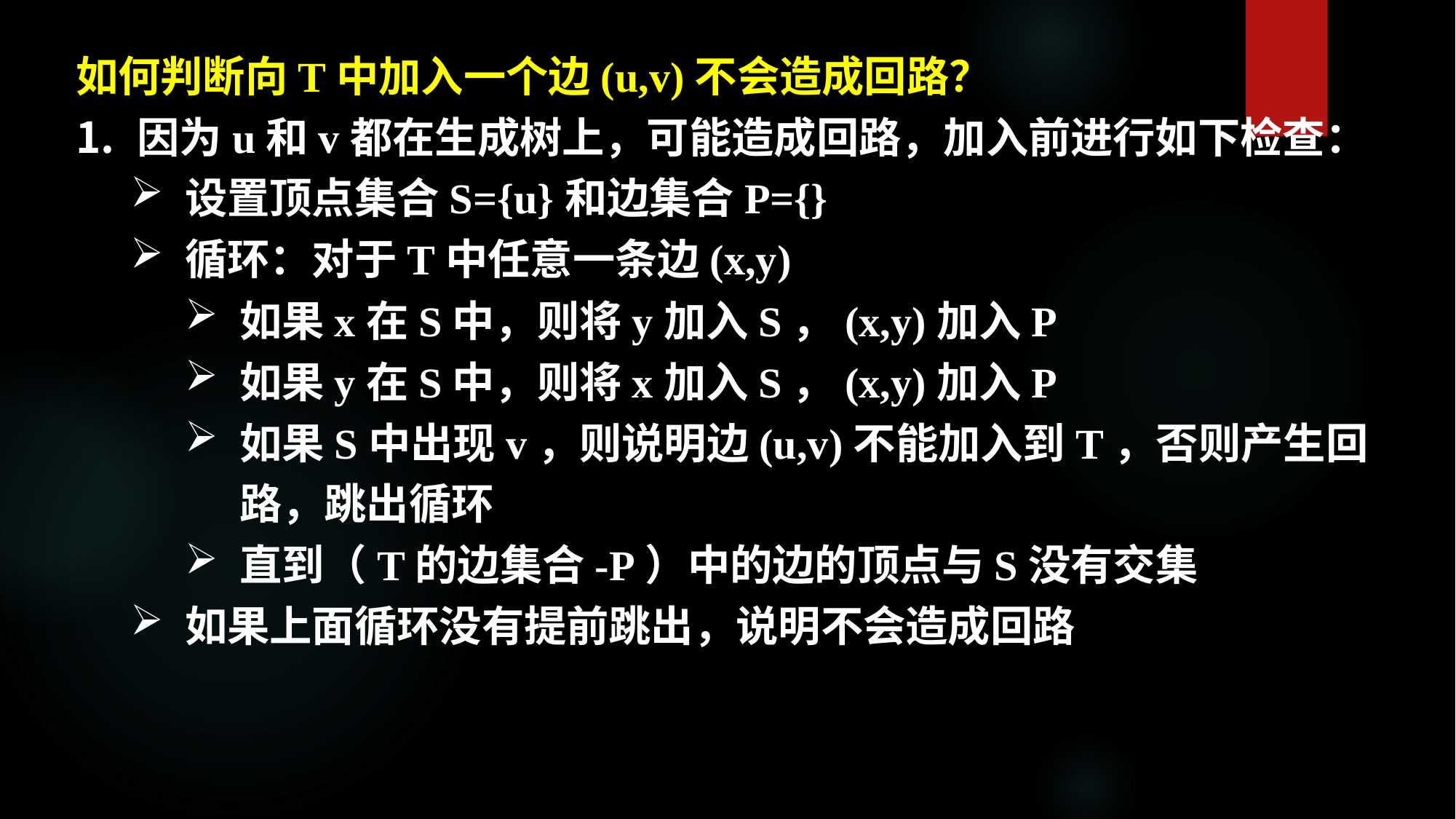

如何判断向T中加入一个边(u,v)不会造成回路？
因为u和v都在生成树上，可能造成回路，加入前进行如下检查：
设置顶点集合S={u}和边集合P={}
循环：对于T中任意一条边(x,y)
如果x在S中，则将y加入S，(x,y)加入P
如果y在S中，则将x加入S，(x,y)加入P
如果S中出现v，则说明边(u,v)不能加入到T，否则产生回路，跳出循环
直到（T的边集合-P）中的边的顶点与S没有交集
如果上面循环没有提前跳出，说明不会造成回路